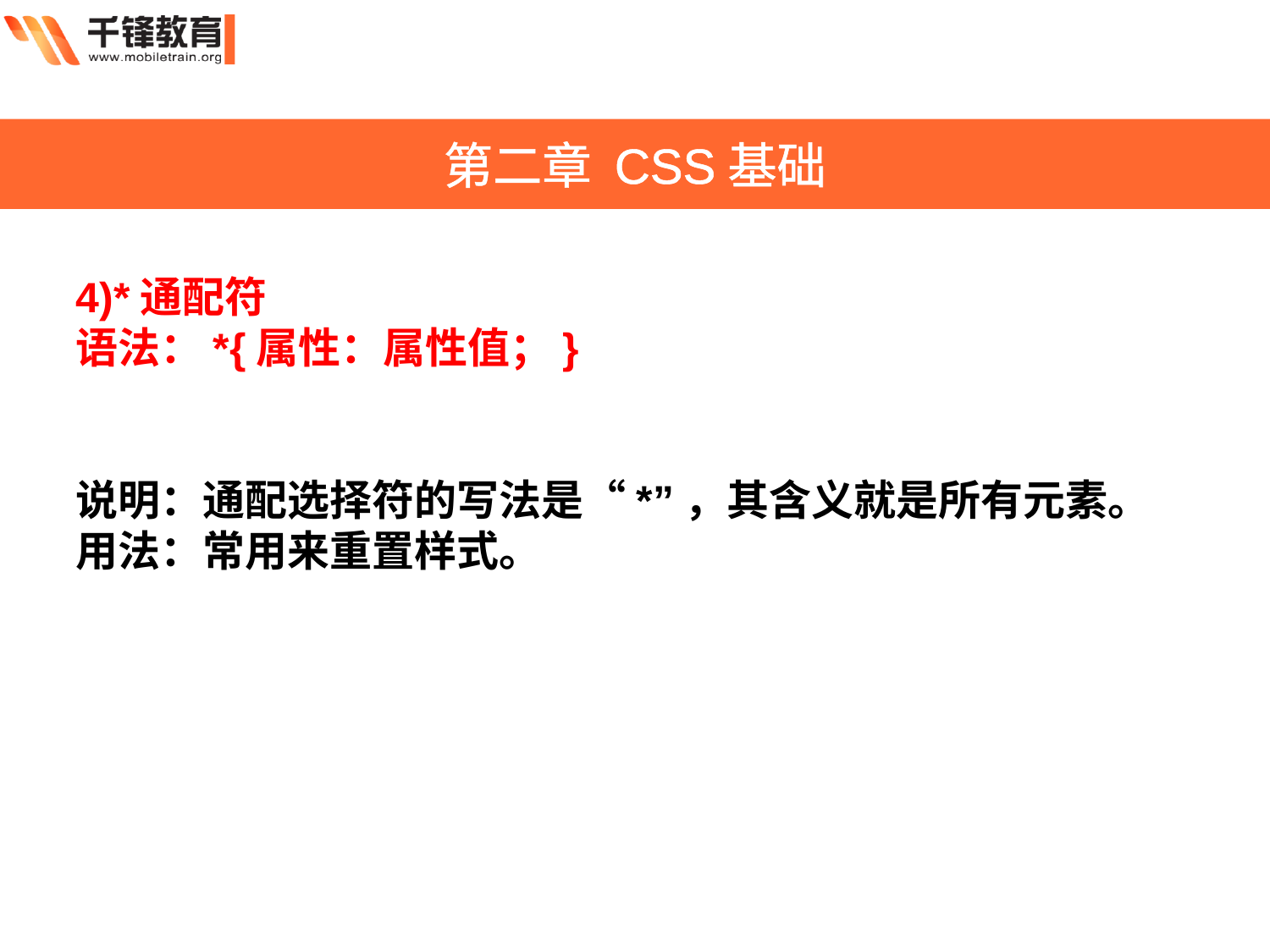

第二章 CSS基础
4)*通配符
语法：*{属性：属性值；}

说明：通配选择符的写法是“*”，其含义就是所有元素。
用法：常用来重置样式。